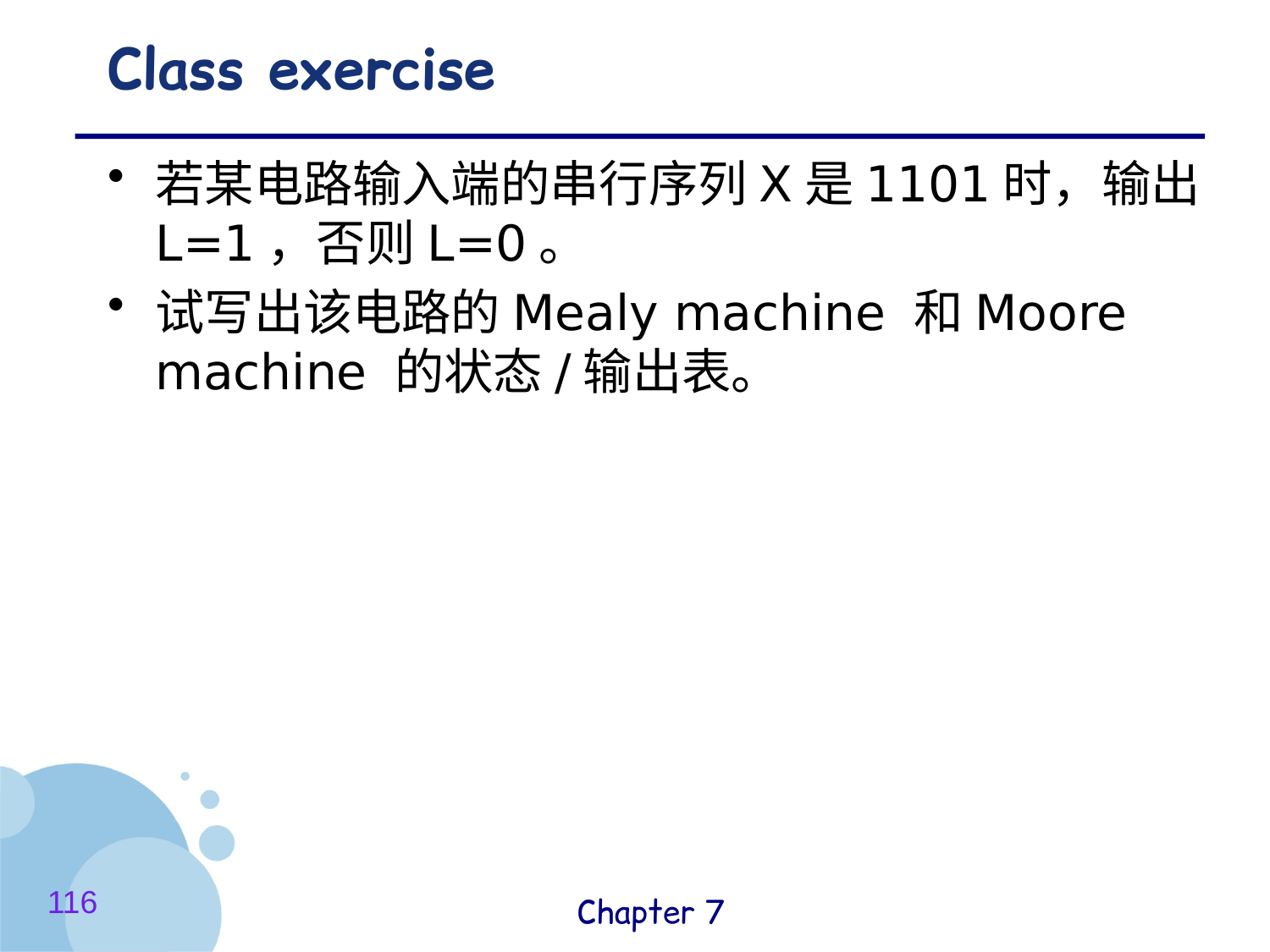

# Class exercise
若某电路输入端的串行序列X是1101时，输出L=1，否则L=0。
试写出该电路的Mealy machine 和Moore machine 的状态/输出表。